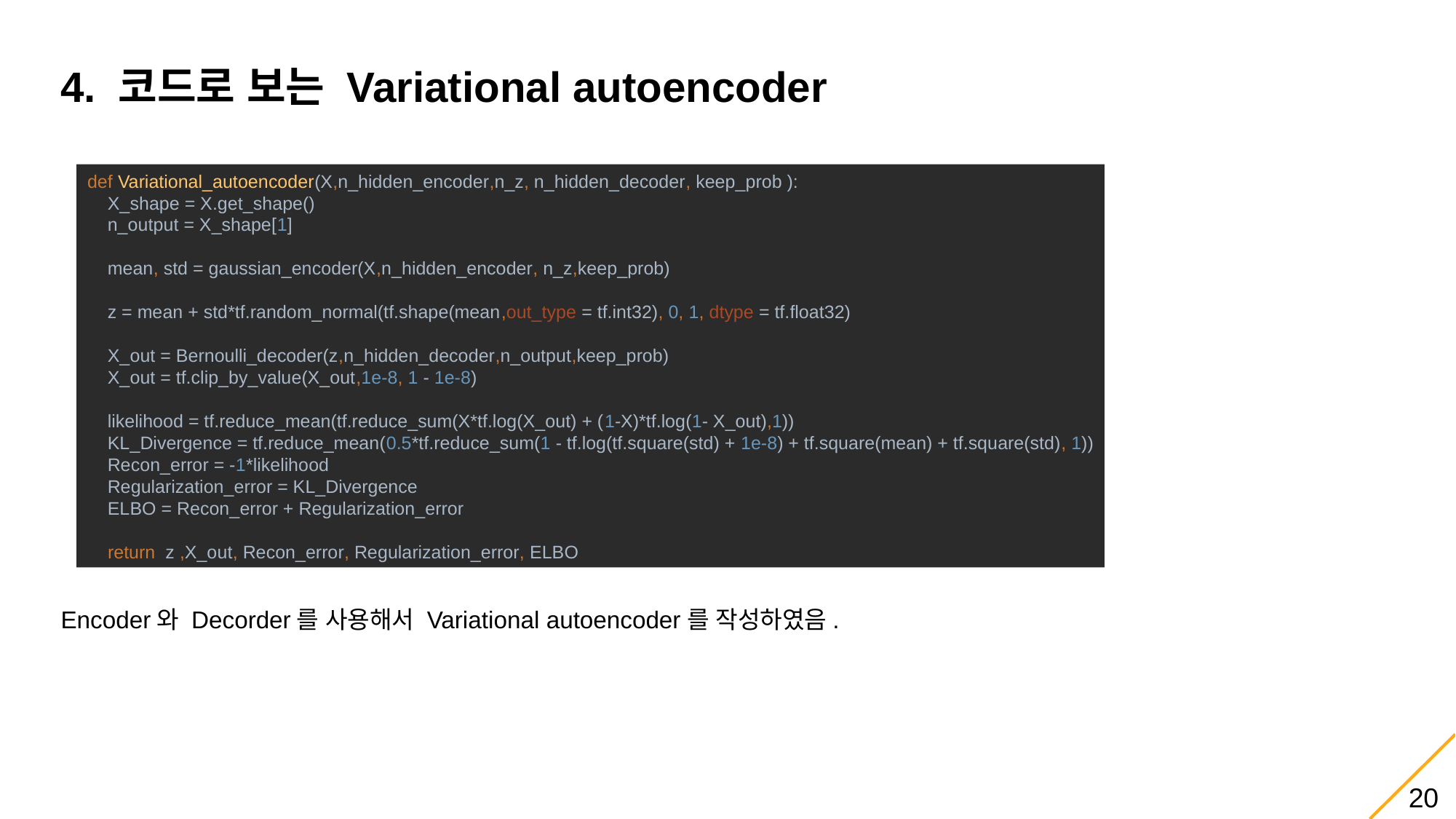

4. 코드로 보는 Variational autoencoder
def Variational_autoencoder(X,n_hidden_encoder,n_z, n_hidden_decoder, keep_prob ):
    X_shape = X.get_shape()
    n_output = X_shape[1]
    mean, std = gaussian_encoder(X,n_hidden_encoder, n_z,keep_prob)
    z = mean + std*tf.random_normal(tf.shape(mean,out_type = tf.int32), 0, 1, dtype = tf.float32)
    X_out = Bernoulli_decoder(z,n_hidden_decoder,n_output,keep_prob)
    X_out = tf.clip_by_value(X_out,1e-8, 1 - 1e-8)
    likelihood = tf.reduce_mean(tf.reduce_sum(X*tf.log(X_out) + (1-X)*tf.log(1- X_out),1))
    KL_Divergence = tf.reduce_mean(0.5*tf.reduce_sum(1 - tf.log(tf.square(std) + 1e-8) + tf.square(mean) + tf.square(std), 1))
    Recon_error = -1*likelihood
    Regularization_error = KL_Divergence
    ELBO = Recon_error + Regularization_error
    return  z ,X_out, Recon_error, Regularization_error, ELBO
Encoder와 Decorder를 사용해서 Variational autoencoder를 작성하였음.
20